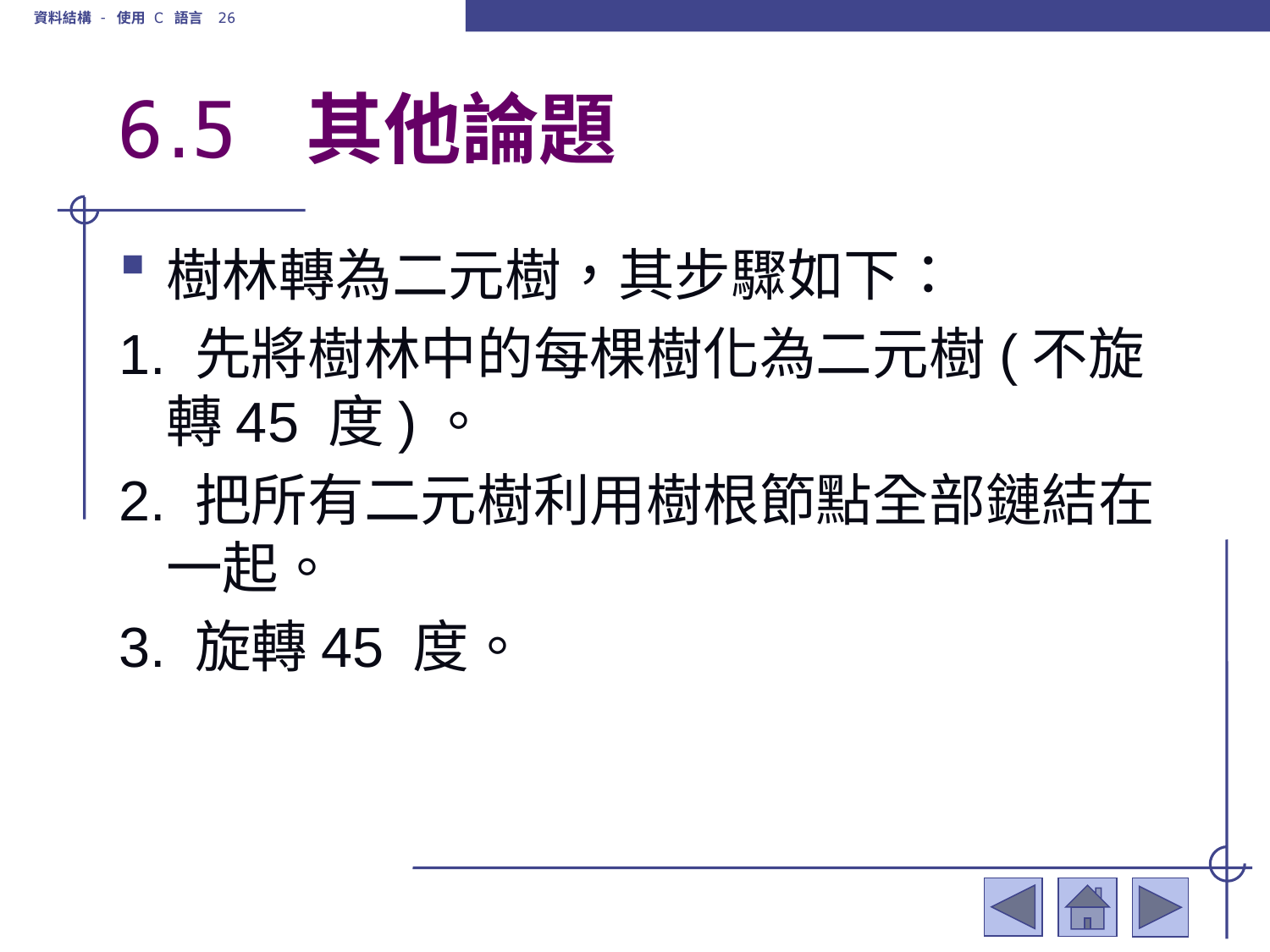

資料結構 - 使用 C 語言   26
# 6.5  其他論題
樹林轉為二元樹，其步驟如下：
1. 先將樹林中的每棵樹化為二元樹(不旋轉45 度)。
2. 把所有二元樹利用樹根節點全部鏈結在一起。
3. 旋轉45 度。